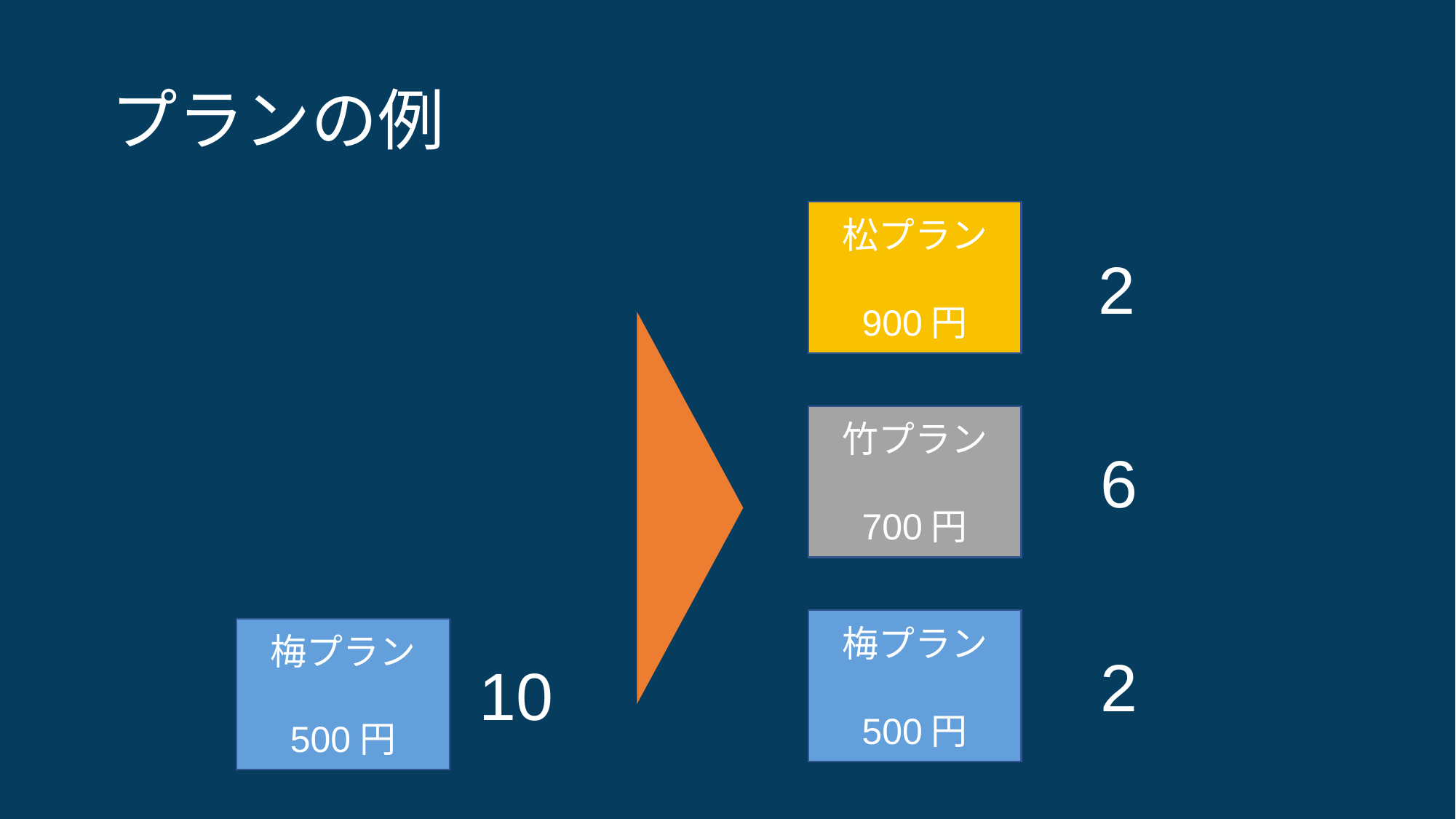

# プランの例
松プラン

900円
2

竹プラン

700円
6
梅プラン

500円
梅プラン

500円
2
10